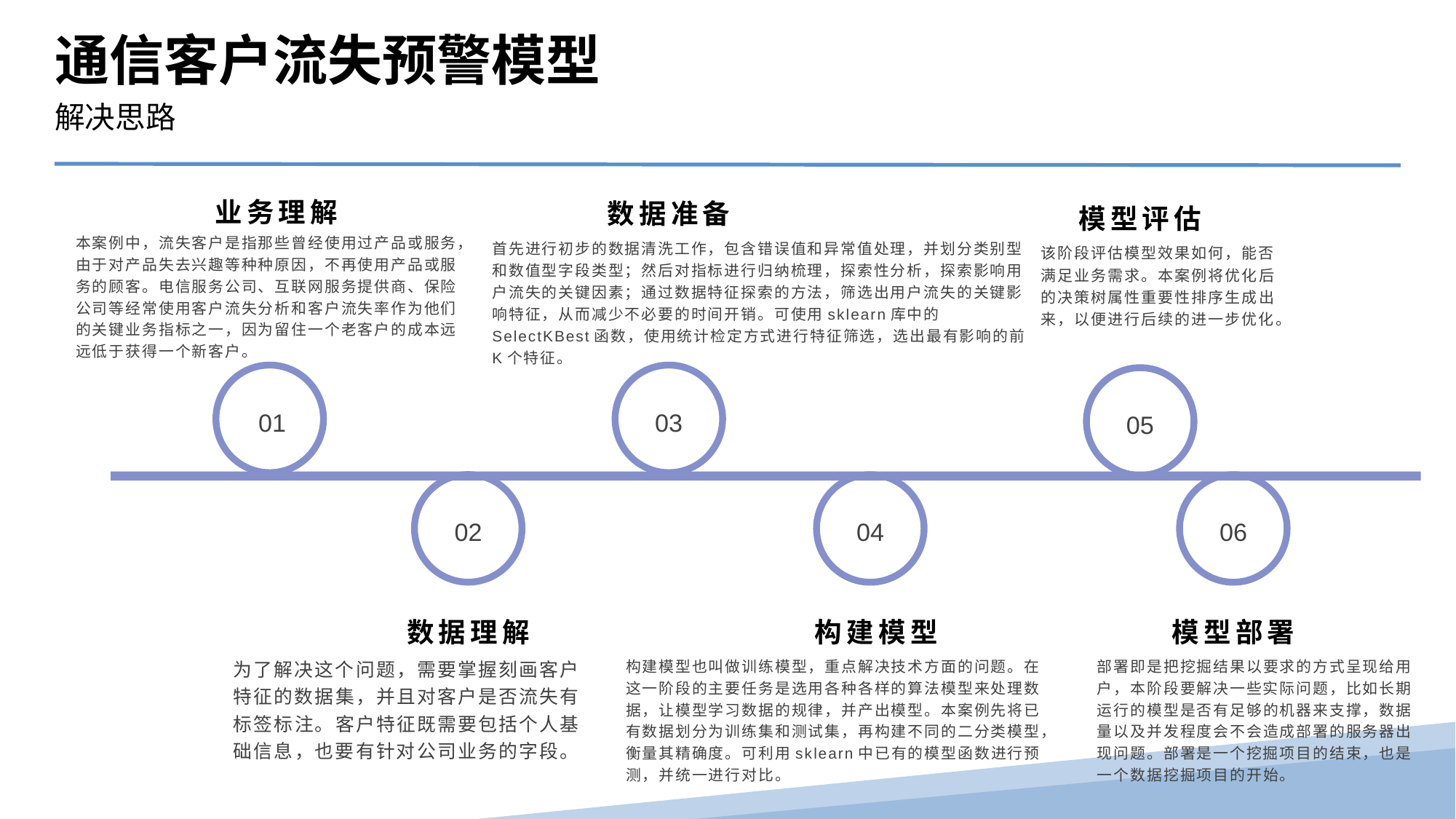

通信客户流失预警模型
解决思路
业务理解
数据准备
模型评估
本案例中，流失客户是指那些曾经使用过产品或服务，由于对产品失去兴趣等种种原因，不再使用产品或服务的顾客。电信服务公司、互联网服务提供商、保险公司等经常使用客户流失分析和客户流失率作为他们的关键业务指标之一，因为留住一个老客户的成本远远低于获得一个新客户。
首先进行初步的数据清洗工作，包含错误值和异常值处理，并划分类别型和数值型字段类型；然后对指标进行归纳梳理，探索性分析，探索影响用户流失的关键因素；通过数据特征探索的方法，筛选出用户流失的关键影响特征，从而减少不必要的时间开销。可使用sklearn库中的SelectKBest函数，使用统计检定方式进行特征筛选，选出最有影响的前K个特征。
该阶段评估模型效果如何，能否满足业务需求。本案例将优化后的决策树属性重要性排序生成出来，以便进行后续的进一步优化。

01
03
05

02
04
06
数据理解
构建模型
模型部署
为了解决这个问题，需要掌握刻画客户特征的数据集，并且对客户是否流失有标签标注。客户特征既需要包括个人基础信息，也要有针对公司业务的字段。
构建模型也叫做训练模型，重点解决技术方面的问题。在这一阶段的主要任务是选用各种各样的算法模型来处理数据，让模型学习数据的规律，并产出模型。本案例先将已有数据划分为训练集和测试集，再构建不同的二分类模型，衡量其精确度。可利用sklearn中已有的模型函数进行预测，并统一进行对比。
部署即是把挖掘结果以要求的方式呈现给用户，本阶段要解决一些实际问题，比如长期运行的模型是否有足够的机器来支撑，数据量以及并发程度会不会造成部署的服务器出现问题。部署是一个挖掘项目的结束，也是一个数据挖掘项目的开始。